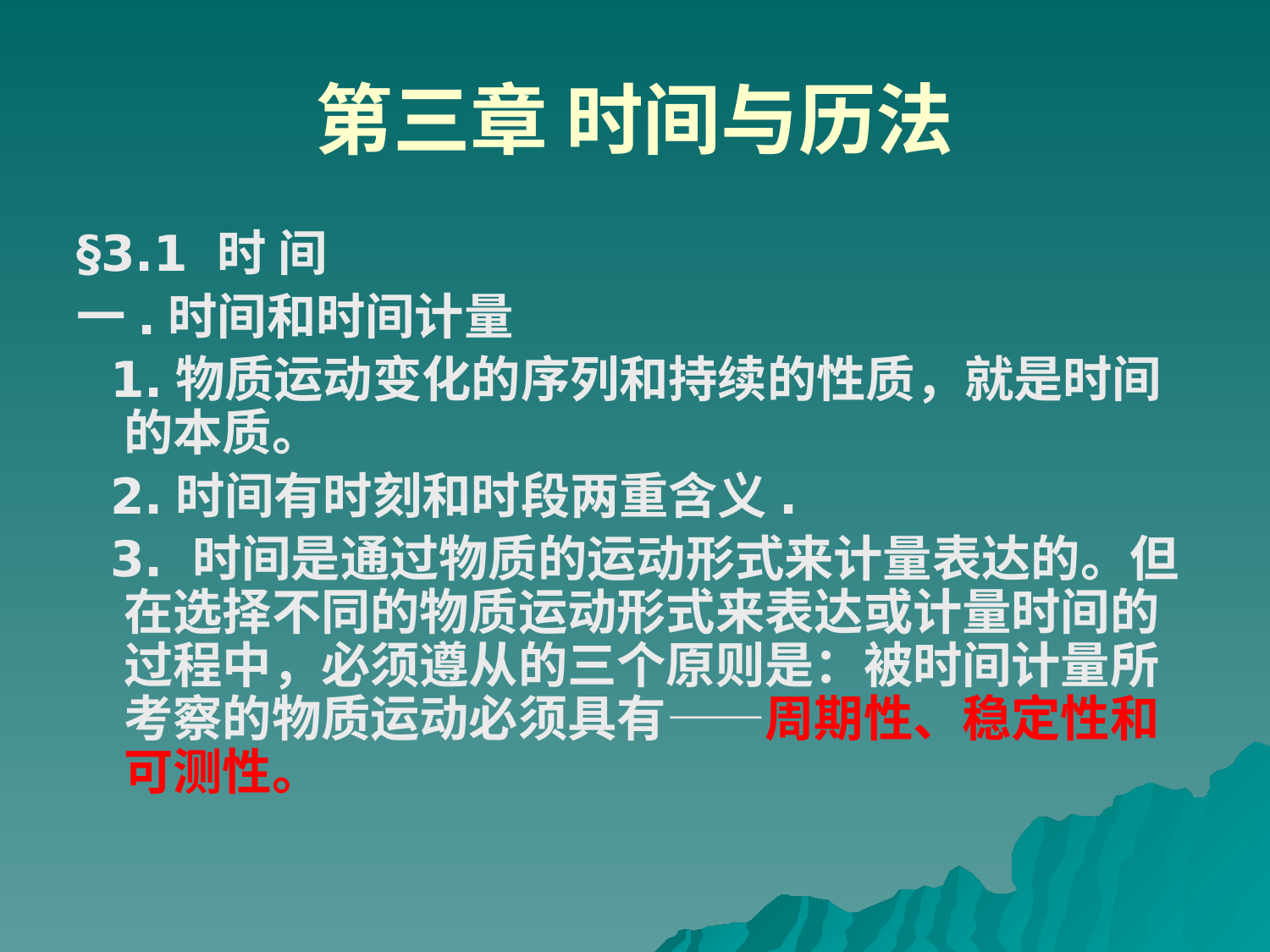

# 第三章 时间与历法
§3.1 时 间
一.时间和时间计量
  1.物质运动变化的序列和持续的性质，就是时间的本质。
  2.时间有时刻和时段两重含义.
  3. 时间是通过物质的运动形式来计量表达的。但在选择不同的物质运动形式来表达或计量时间的过程中，必须遵从的三个原则是：被时间计量所考察的物质运动必须具有——周期性、稳定性和可测性。